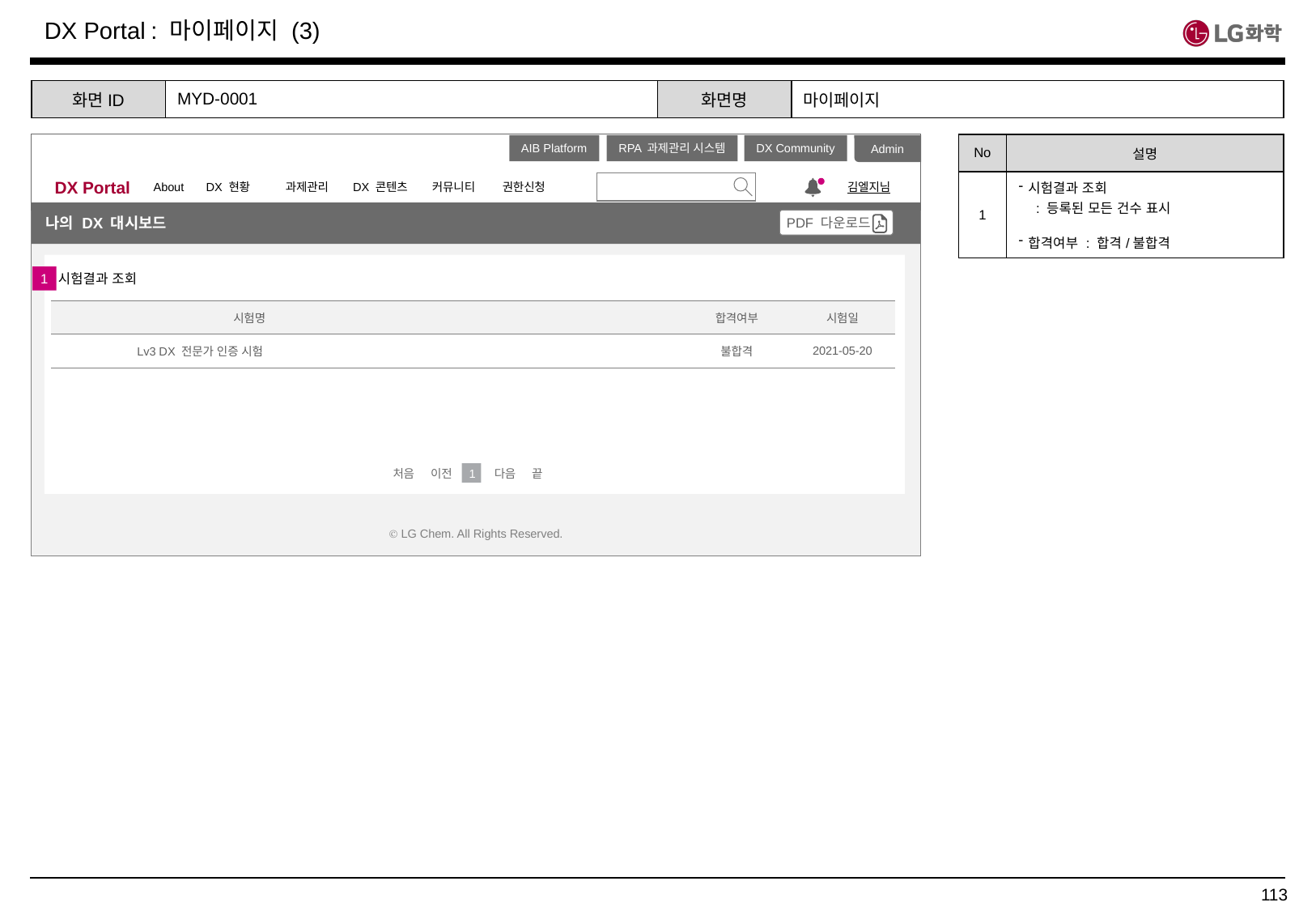

: 마이페이지 (3)
| 화면ID | MYD-0001 | 화면명 | 마이페이지 |
| --- | --- | --- | --- |

| No | 설명 |
| --- | --- |
| 1 | 시험결과 조회 : 등록된 모든 건수 표시 합격여부 : 합격/불합격 |

Admin
DX Portal

About
DX 현황
과제관리
DX 콘텐츠
커뮤니티
권한신청
김엘지님

AIB Platform
RPA 과제관리 시스템
DX Community

나의 DX 대시보드
PDF 다운로드

시험결과 조회
1
|  | 시험명 |  |  |  | 합격여부 | 시험일 |
| --- | --- | --- | --- | --- | --- | --- |
|  | Lv3 DX 전문가 인증 시험 |  |  |  | 불합격 | 2021-05-20 |
처음     이전
다음     끝
1
Ⓒ LG Chem. All Rights Reserved.